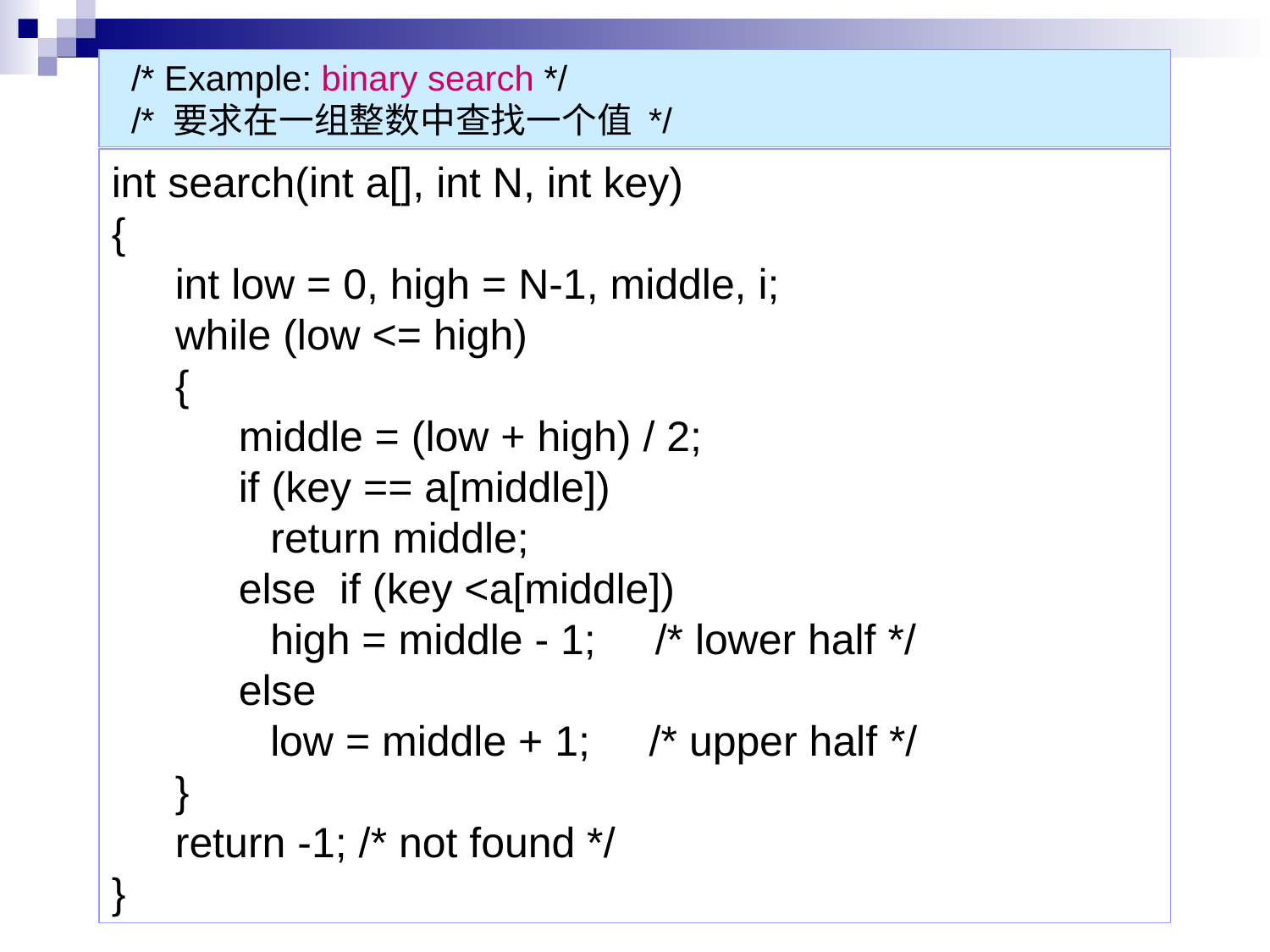

/* Example: binary search */
  /* 要求在一组整数中查找一个值 */
int search(int a[], int N, int key)
{
int low = 0, high = N-1, middle, i;
while (low <= high)
{
middle = (low + high) / 2;
if (key == a[middle])
	return middle;
else  if (key <a[middle])
	high = middle - 1;     /* lower half */
else
	low = middle + 1;     /* upper half */
}
return -1; /* not found */
}